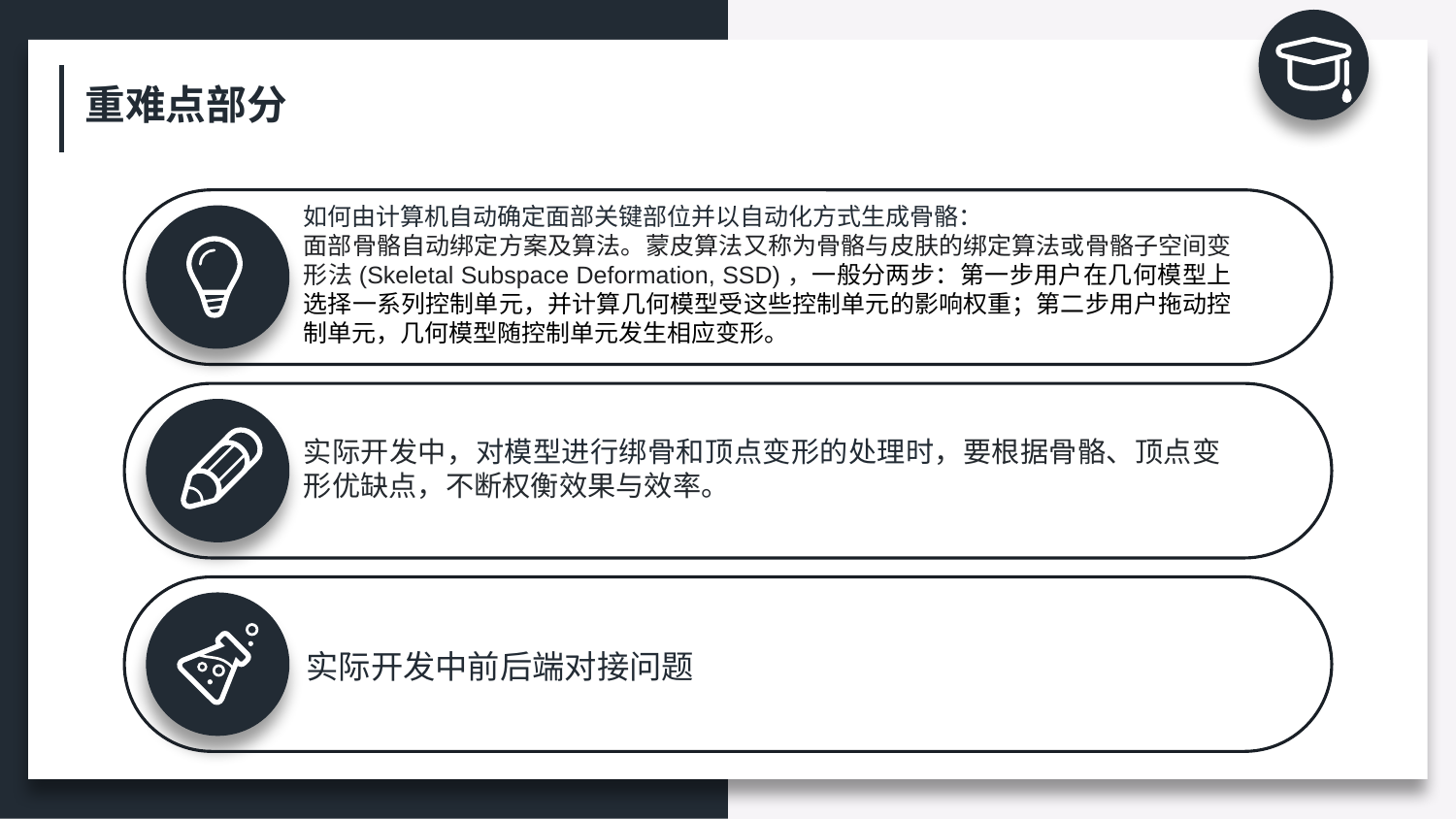

重难点部分

如何由计算机自动确定面部关键部位并以自动化方式生成骨骼：
面部骨骼自动绑定方案及算法。蒙皮算法又称为骨骼与皮肤的绑定算法或骨骼子空间变形法(Skeletal Subspace Deformation, SSD)，一般分两步：第一步用户在几何模型上选择一系列控制单元，并计算几何模型受这些控制单元的影响权重；第二步用户拖动控制单元，几何模型随控制单元发生相应变形。

实际开发中，对模型进行绑骨和顶点变形的处理时，要根据骨骼、顶点变形优缺点，不断权衡效果与效率。

实际开发中前后端对接问题